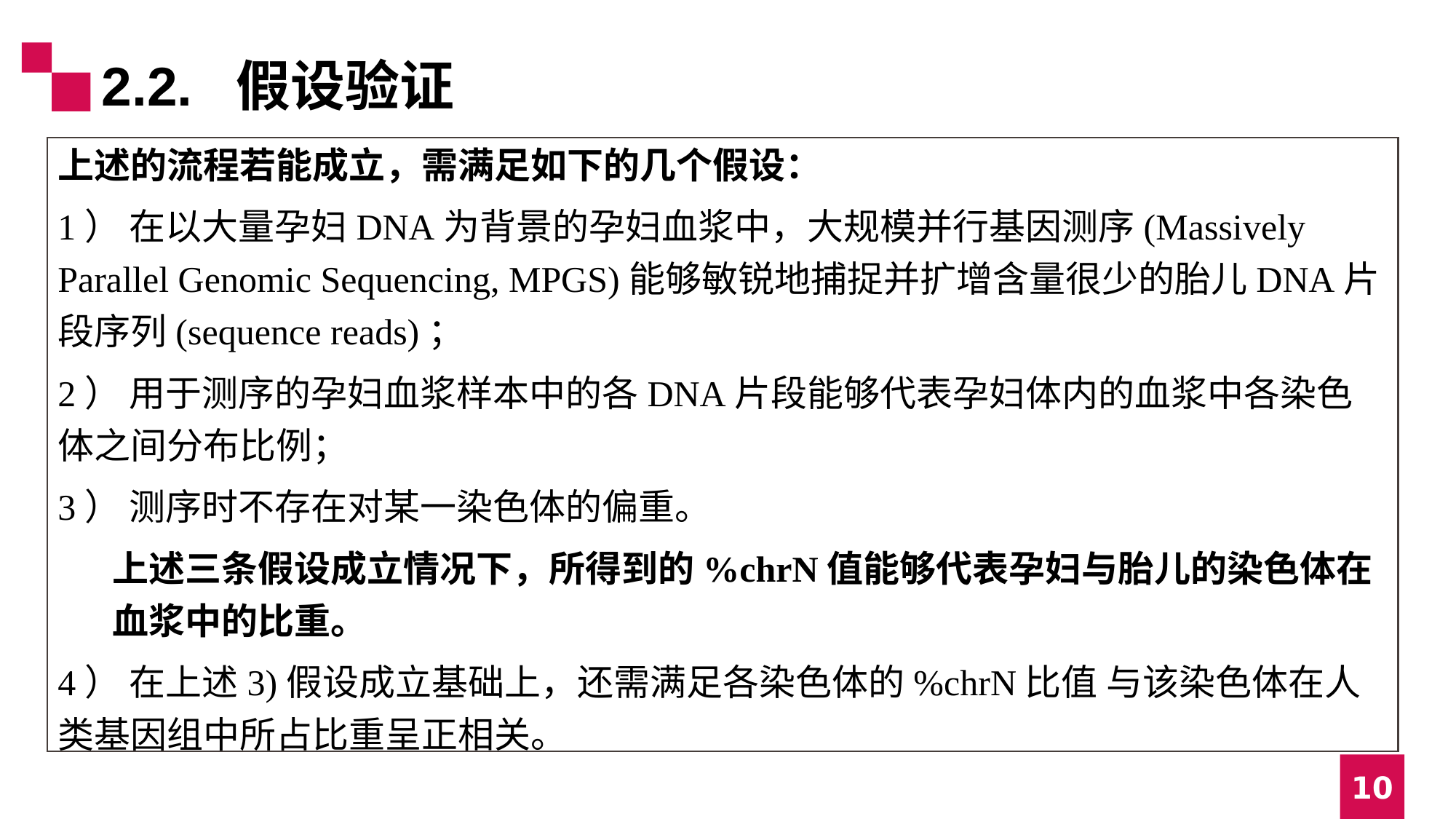

2.2.  假设验证
上述的流程若能成立，需满足如下的几个假设：
1） 在以大量孕妇DNA为背景的孕妇血浆中，大规模并行基因测序(Massively Parallel Genomic Sequencing, MPGS)能够敏锐地捕捉并扩增含量很少的胎儿DNA片段序列(sequence reads)；
2） 用于测序的孕妇血浆样本中的各DNA片段能够代表孕妇体内的血浆中各染色体之间分布比例；
3） 测序时不存在对某一染色体的偏重。
上述三条假设成立情况下，所得到的%chrN值能够代表孕妇与胎儿的染色体在血浆中的比重。
4） 在上述3)假设成立基础上，还需满足各染色体的%chrN比值 与该染色体在人类基因组中所占比重呈正相关。
10